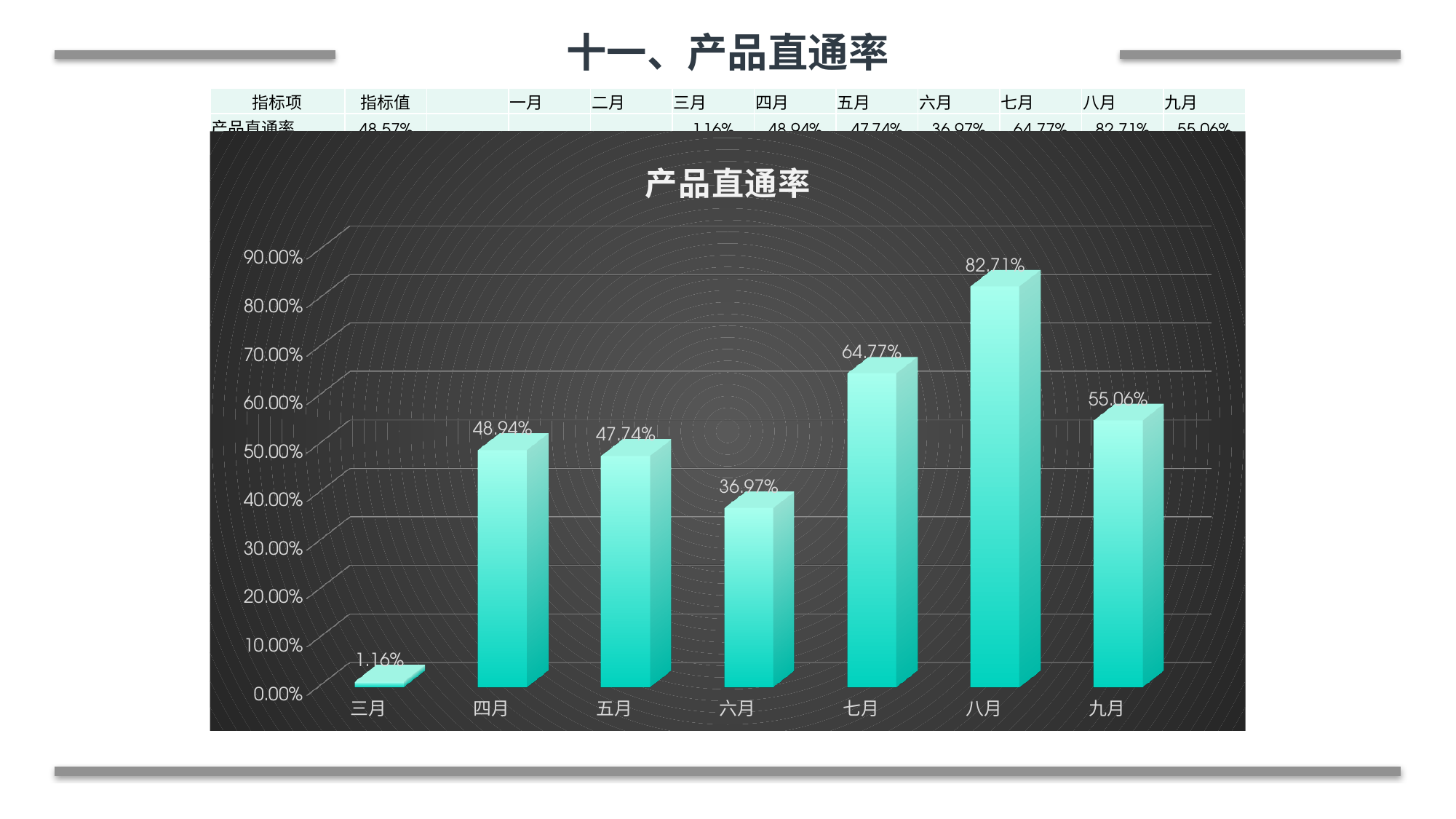

十一、产品直通率
| 指标项 | 指标值 |  | 一月 | 二月 | 三月 | 四月 | 五月 | 六月 | 七月 | 八月 | 九月 |
| --- | --- | --- | --- | --- | --- | --- | --- | --- | --- | --- | --- |
| 产品直通率 | 48.57% |  |  |  | 1.16% | 48.94% | 47.74% | 36.97% | 64.77% | 82.71% | 55.06% |

[unsupported chart]